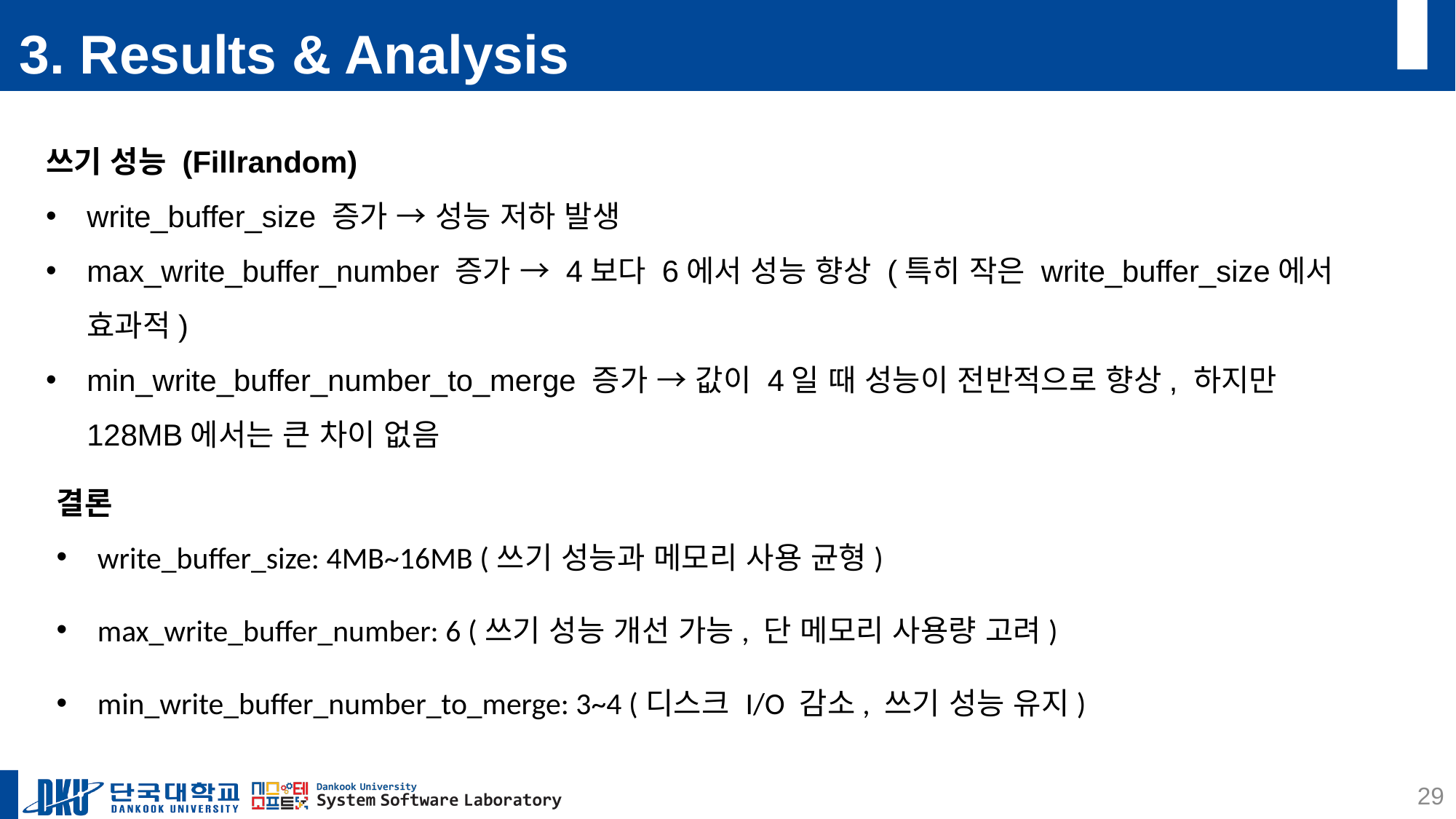

# 3. Results & Analysis
쓰기 성능 (Fillrandom)
write_buffer_size 증가 → 성능 저하 발생
max_write_buffer_number 증가 → 4보다 6에서 성능 향상 (특히 작은 write_buffer_size에서 효과적)
min_write_buffer_number_to_merge 증가 → 값이 4일 때 성능이 전반적으로 향상, 하지만 128MB에서는 큰 차이 없음
결론
write_buffer_size: 4MB~16MB (쓰기 성능과 메모리 사용 균형)
max_write_buffer_number: 6 (쓰기 성능 개선 가능, 단 메모리 사용량 고려)
min_write_buffer_number_to_merge: 3~4 (디스크 I/O 감소, 쓰기 성능 유지)
29